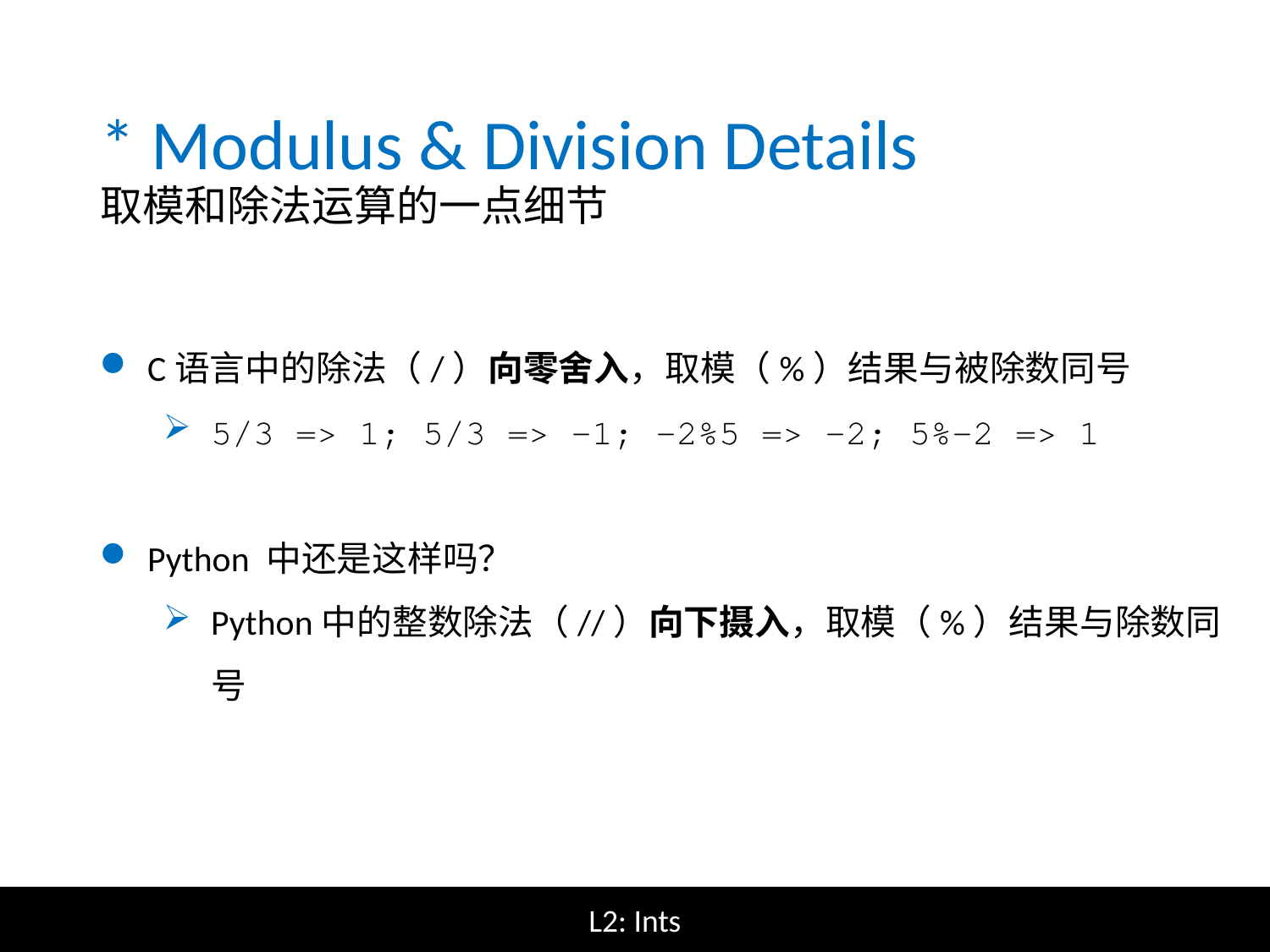

* Modulus & Division Details
取模和除法运算的一点细节
C语言中的除法（/）向零舍入，取模（%）结果与被除数同号
5/3 => 1; 5/3 => -1; -2%5 => -2; 5%-2 => 1

Python 中还是这样吗？
Python中的整数除法（//）向下摄入，取模（%）结果与除数同号

L2: Ints
4